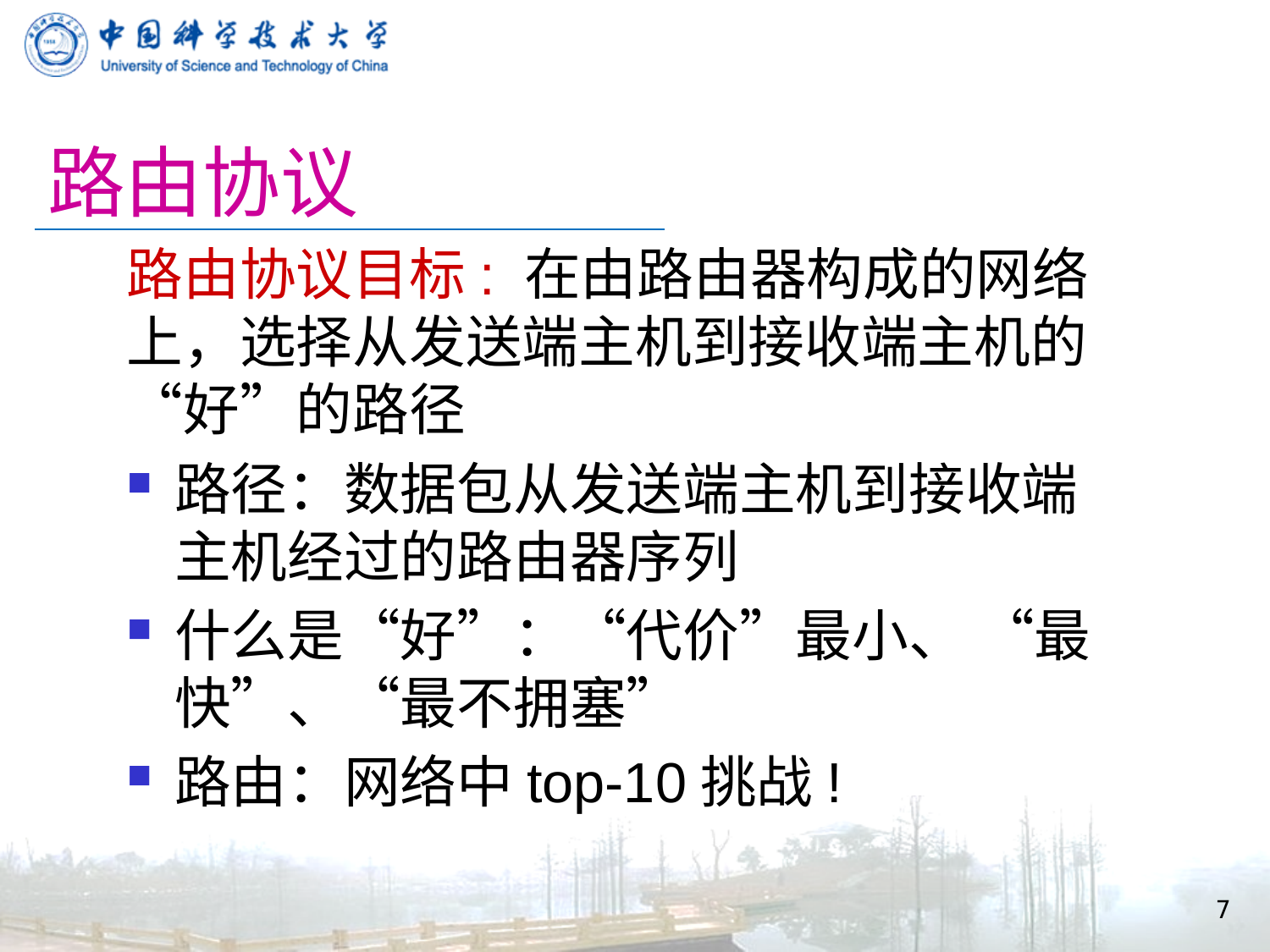

# 路由协议
路由协议目标: 在由路由器构成的网络上，选择从发送端主机到接收端主机的“好”的路径
路径：数据包从发送端主机到接收端主机经过的路由器序列
什么是“好”：“代价”最小、 “最快”、“最不拥塞”
路由：网络中top-10挑战!
7